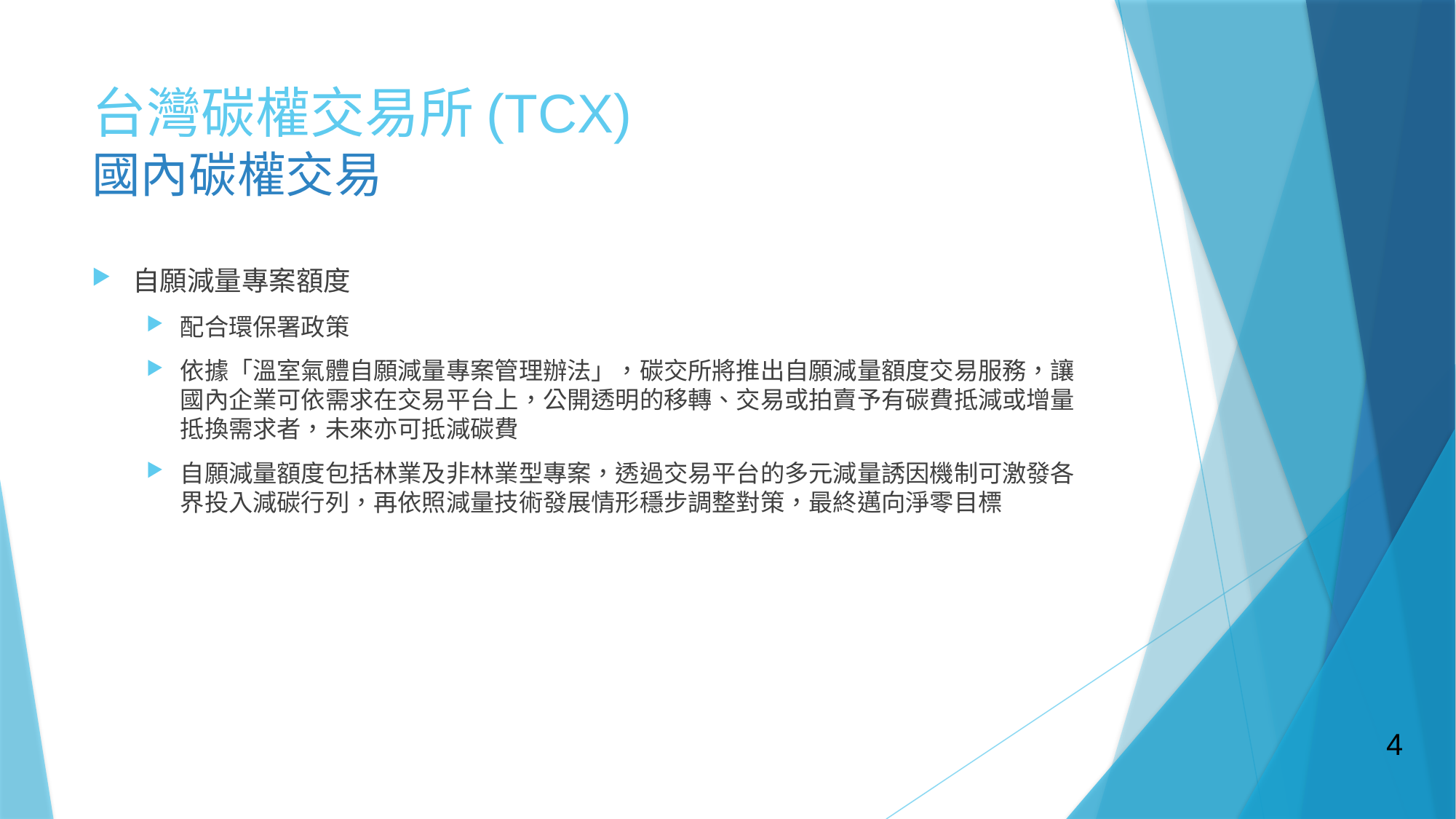

# 台灣碳權交易所(TCX) 國內碳權交易
自願減量專案額度
配合環保署政策
依據「溫室氣體自願減量專案管理辦法」，碳交所將推出自願減量額度交易服務，讓國內企業可依需求在交易平台上，公開透明的移轉、交易或拍賣予有碳費抵減或增量抵換需求者，未來亦可抵減碳費
自願減量額度包括林業及非林業型專案，透過交易平台的多元減量誘因機制可激發各界投入減碳行列，再依照減量技術發展情形穩步調整對策，最終邁向淨零目標
4